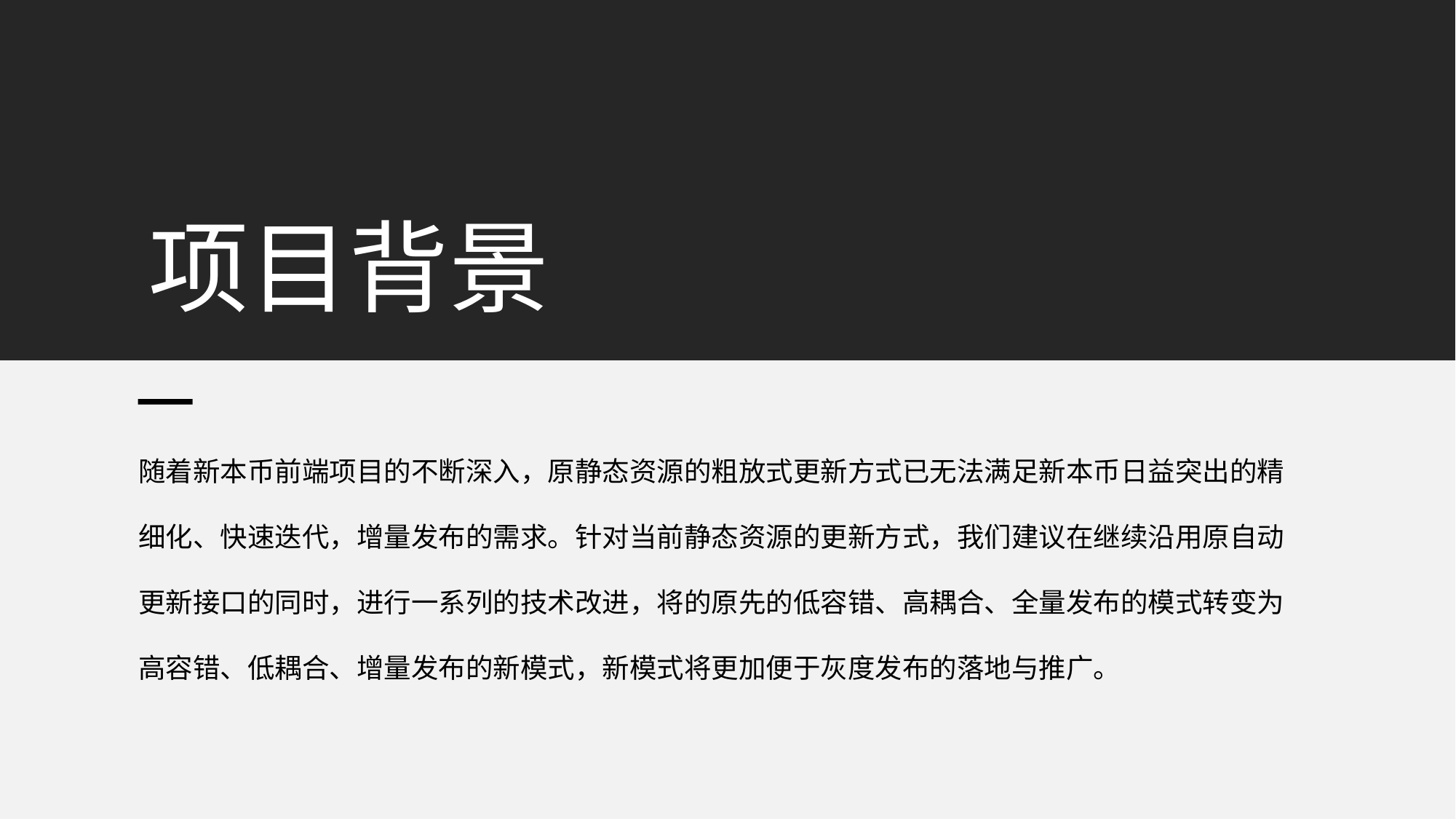

# 项目背景

随着新本币前端项目的不断深入，原静态资源的粗放式更新方式已无法满足新本币日益突出的精细化、快速迭代，增量发布的需求。针对当前静态资源的更新方式，我们建议在继续沿用原自动更新接口的同时，进行一系列的技术改进，将的原先的低容错、高耦合、全量发布的模式转变为高容错、低耦合、增量发布的新模式，新模式将更加便于灰度发布的落地与推广。